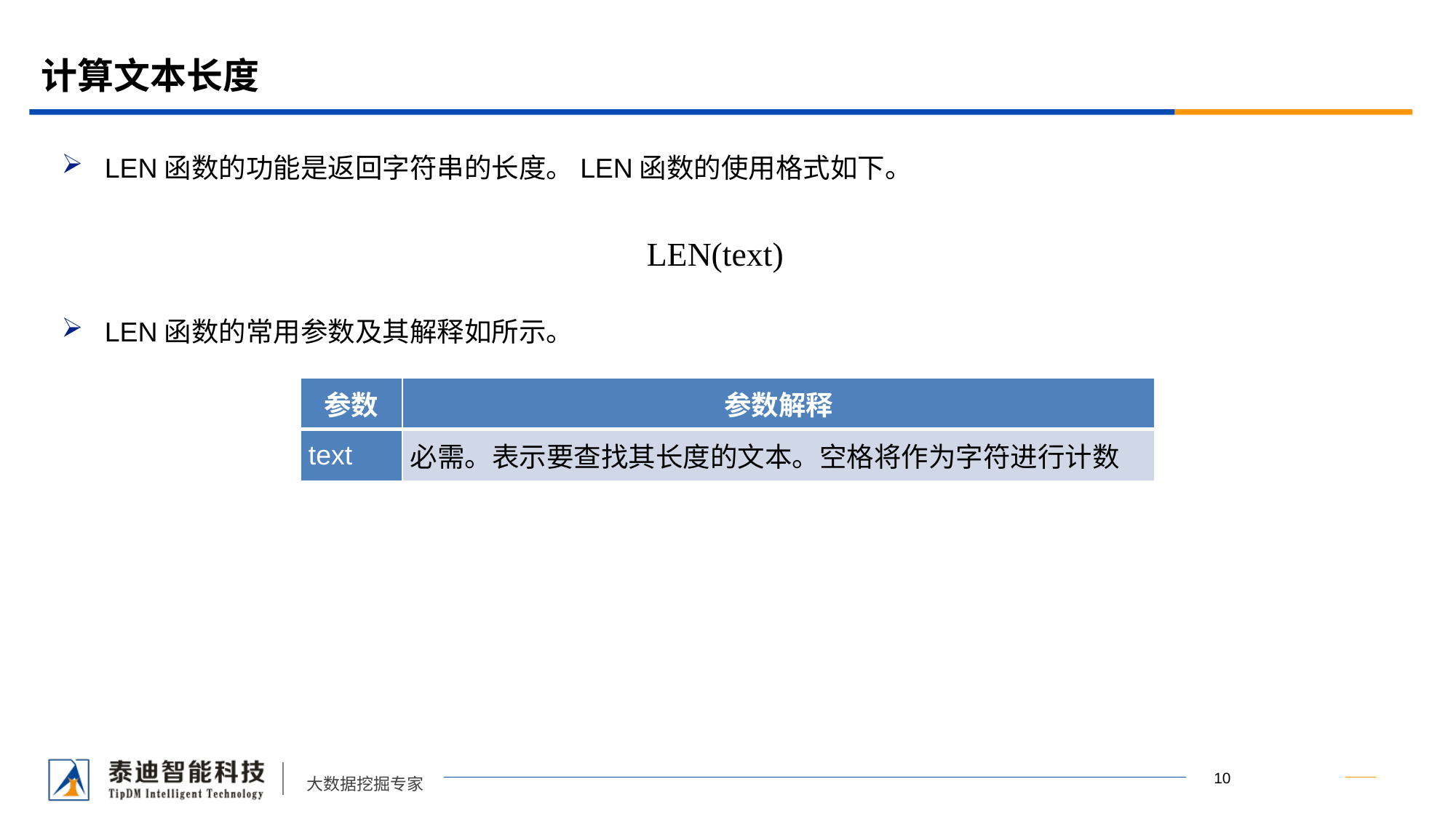

# 计算文本长度
LEN函数的功能是返回字符串的长度。LEN函数的使用格式如下。

LEN函数的常用参数及其解释如所示。
LEN(text)
| 参数 | 参数解释 |
| --- | --- |
| text | 必需。表示要查找其长度的文本。空格将作为字符进行计数 |